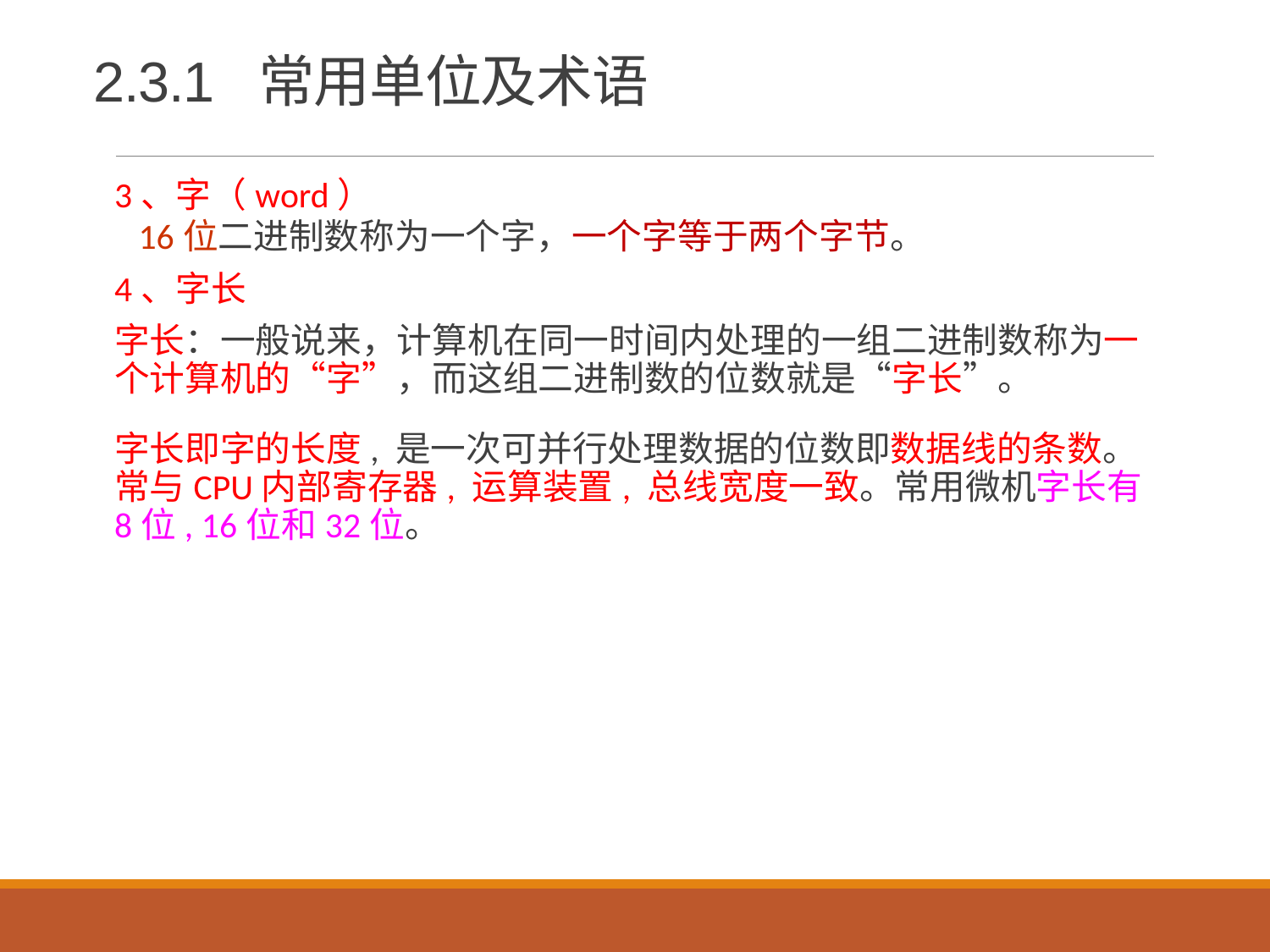

# 2.3.1  常用单位及术语
3、字（word）
   16位二进制数称为一个字，一个字等于两个字节。
4、字长
字长：一般说来，计算机在同一时间内处理的一组二进制数称为一个计算机的“字”，而这组二进制数的位数就是“字长”。
字长即字的长度, 是一次可并行处理数据的位数即数据线的条数。常与CPU内部寄存器, 运算装置, 总线宽度一致。常用微机字长有8位, 16位和32位。